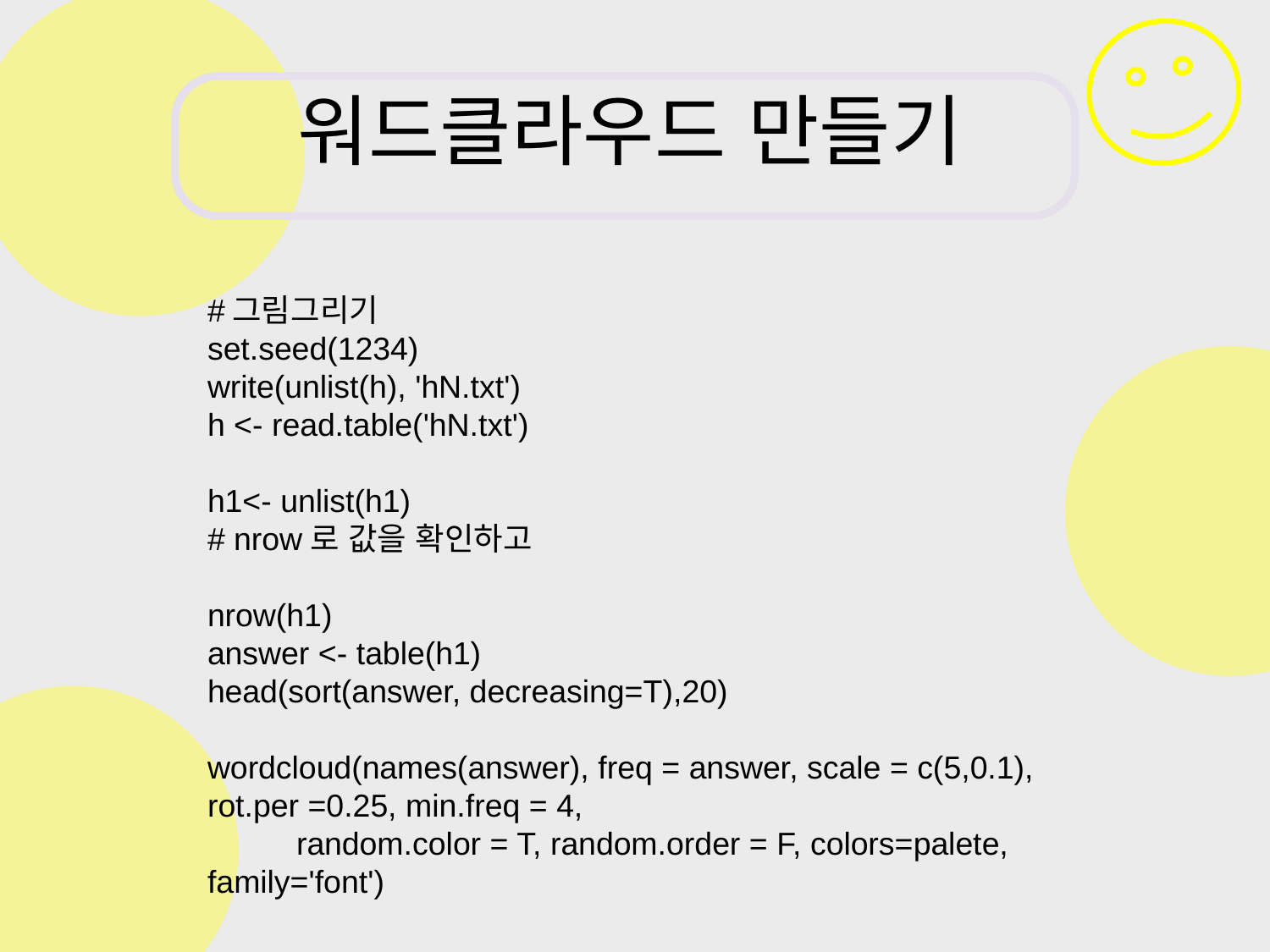

# 워드클라우드 만들기

#그림그리기
set.seed(1234)
write(unlist(h), 'hN.txt')
h <- read.table('hN.txt')

h1<- unlist(h1)
# nrow로 값을 확인하고

nrow(h1)
answer <- table(h1)
head(sort(answer, decreasing=T),20)

wordcloud(names(answer), freq = answer, scale = c(5,0.1), rot.per =0.25, min.freq = 4,
          random.color = T, random.order = F, colors=palete, family='font')